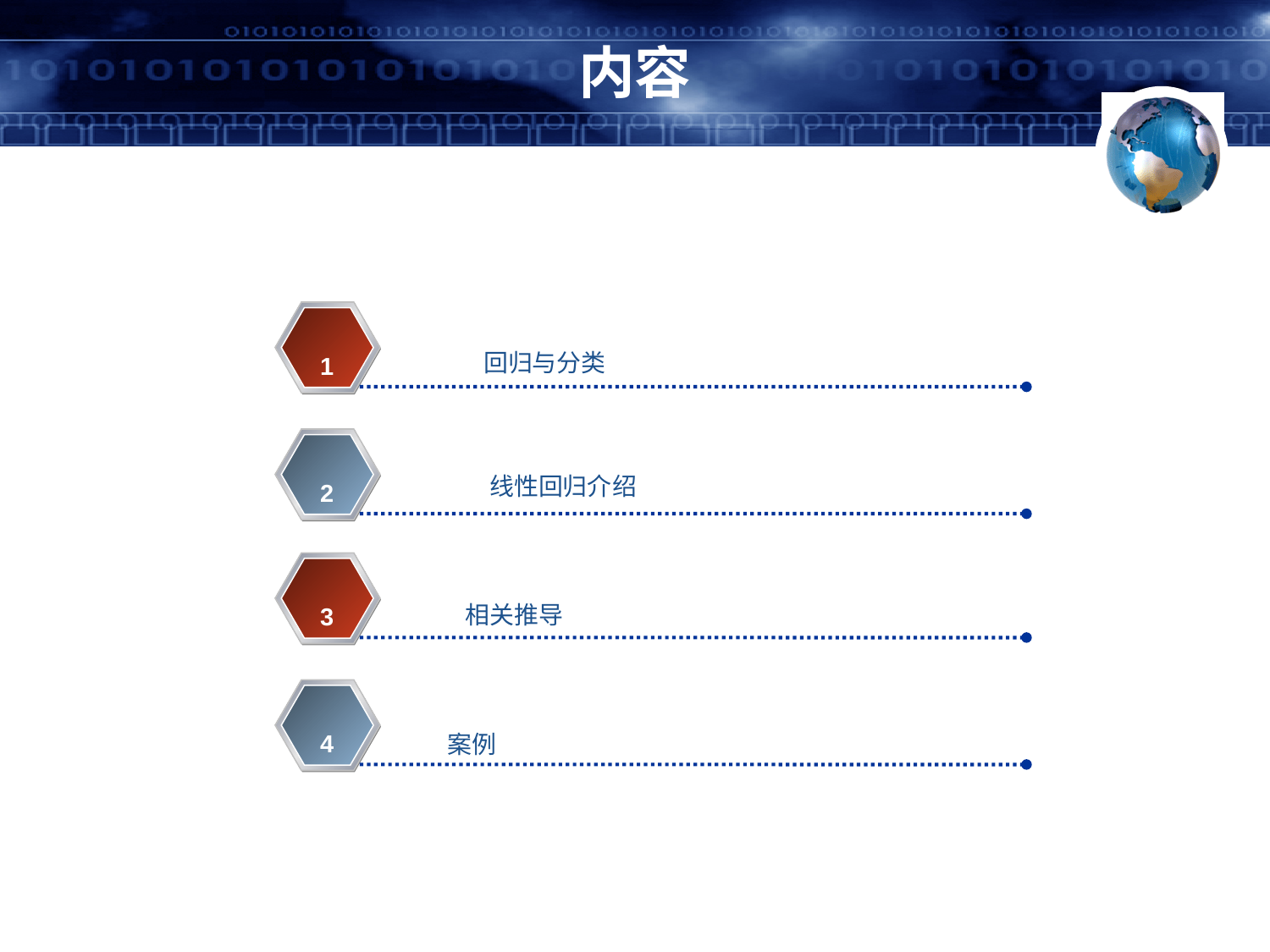

# 内容

回归与分类
1

线性回归介绍
2

相关推导
3

4
案例